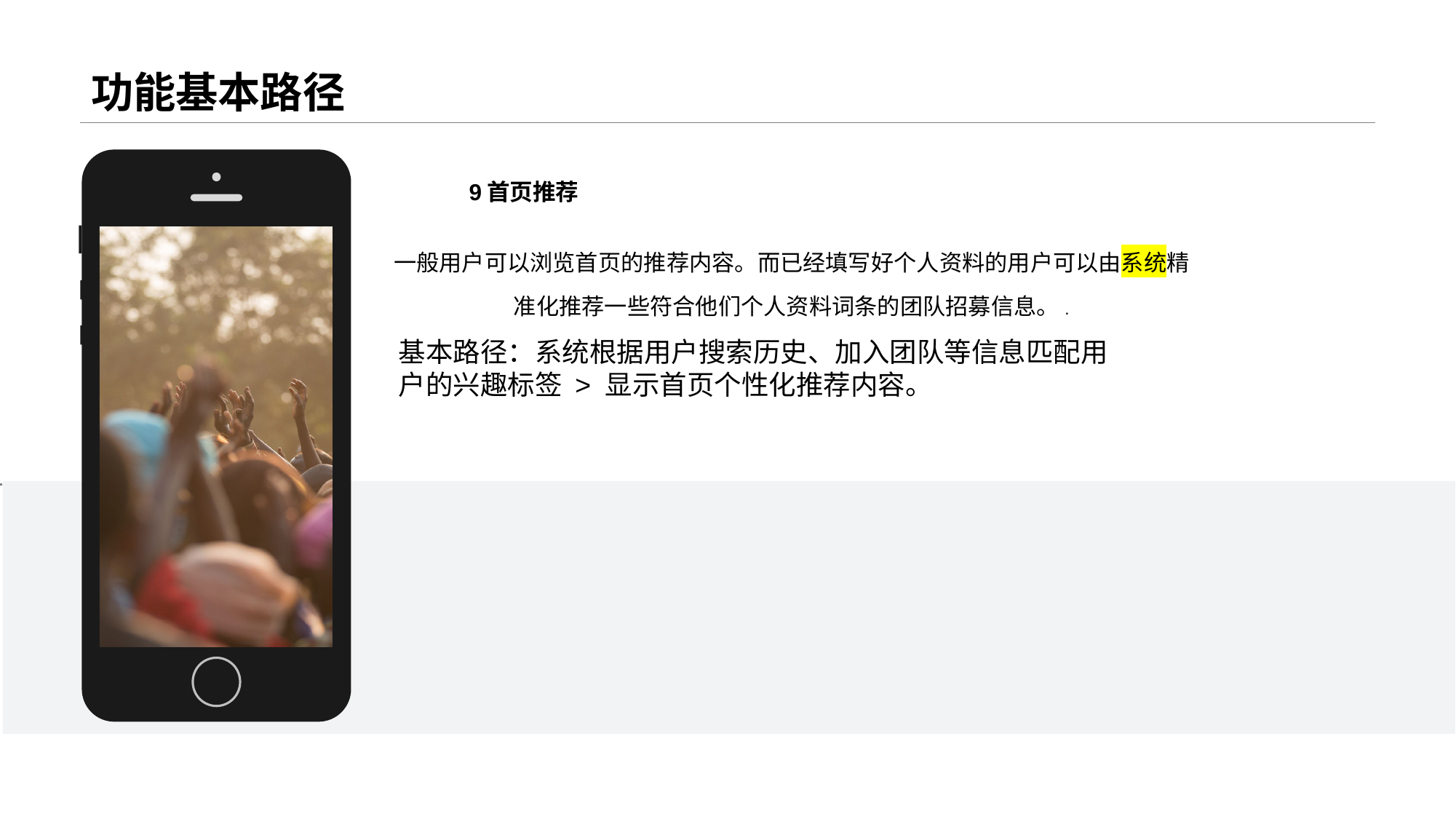

# 功能基本路径

9首页推荐

一般用户可以浏览首页的推荐内容。而已经填写好个人资料的用户可以由系统精准化推荐一些符合他们个人资料词条的团队招募信息。.

基本路径：系统根据用户搜索历史、加入团队等信息匹配用户的兴趣标签 > 显示首页个性化推荐内容。